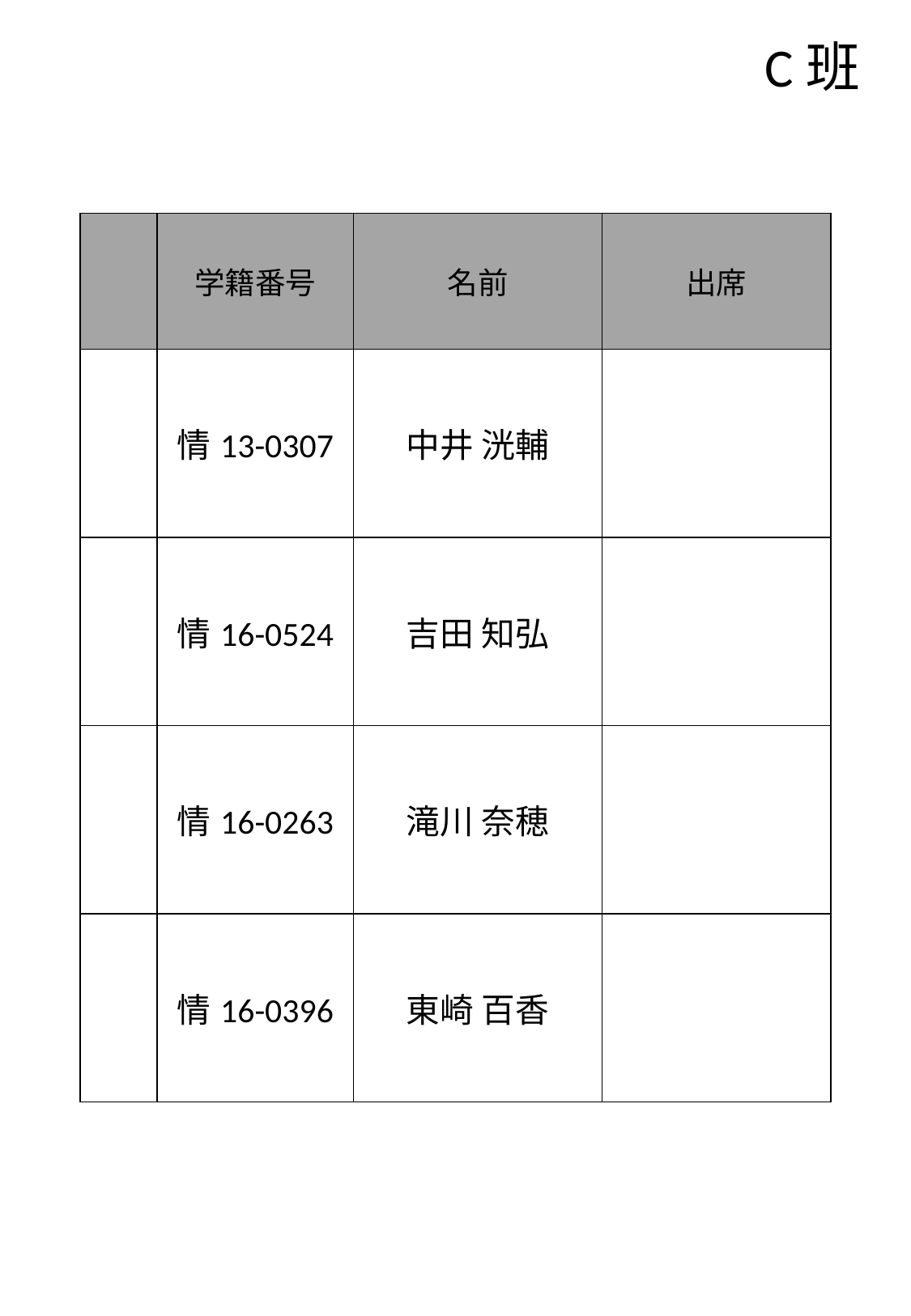

C班
|  | 学籍番号 | 名前 | 出席 |
| --- | --- | --- | --- |
|  | 情13-0307 | 中井 洸輔 |  |
|  | 情16-0524 | 吉田 知弘 |  |
|  | 情16-0263 | 滝川 奈穂 |  |
|  | 情16-0396 | 東崎 百香 |  |